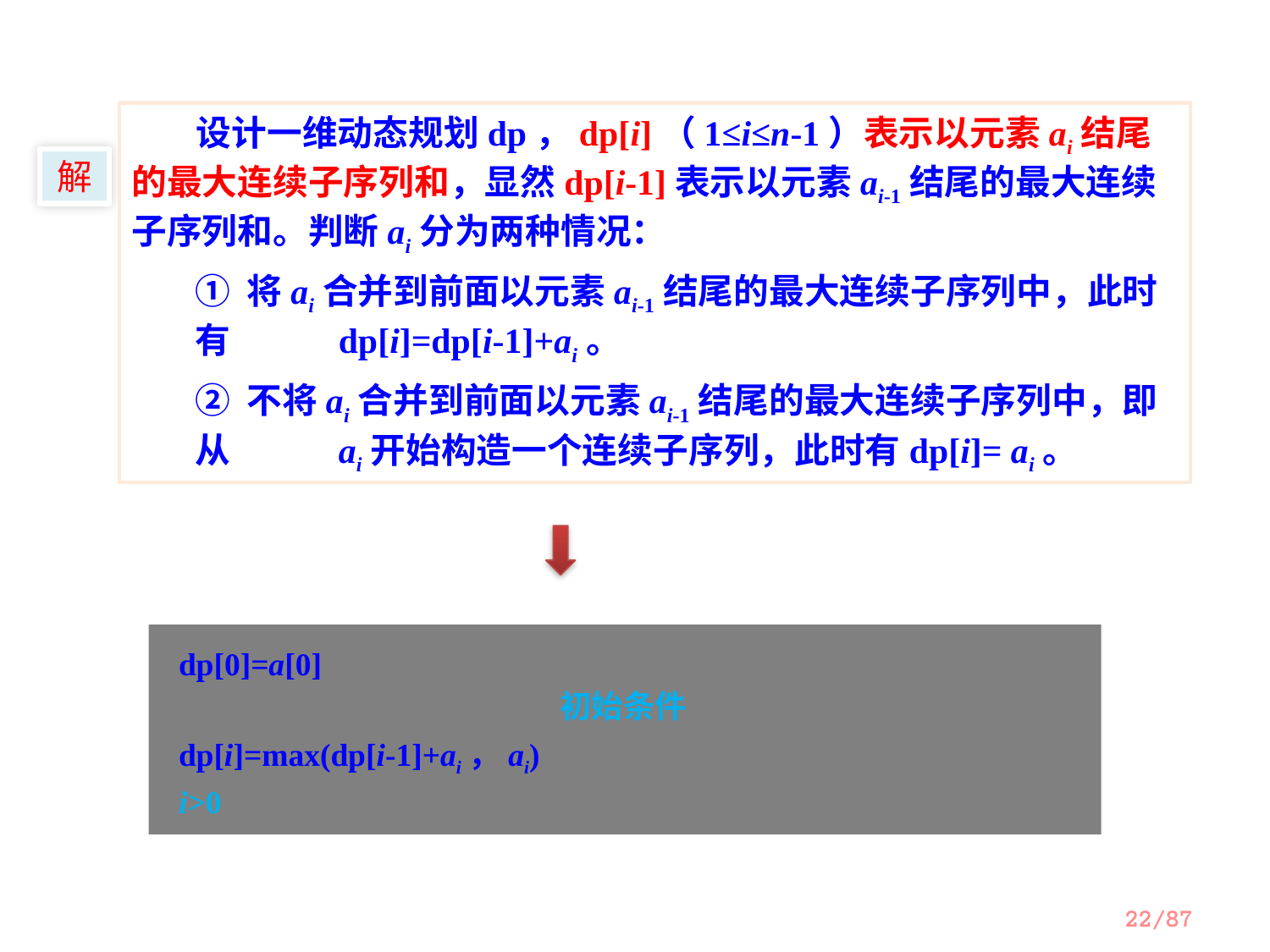

设计一维动态规划dp，dp[i]（1≤i≤n-1）表示以元素ai结尾的最大连续子序列和，显然dp[i-1]表示以元素ai-1结尾的最大连续子序列和。判断ai分为两种情况：
① 将ai合并到前面以元素ai-1结尾的最大连续子序列中，此时有	 dp[i]=dp[i-1]+ai。
② 不将ai合并到前面以元素ai-1结尾的最大连续子序列中，即从	 ai开始构造一个连续子序列，此时有dp[i]= ai。
解

dp[0]=a[0]									初始条件
dp[i]=max(dp[i-1]+ai，ai)					i>0
22/87